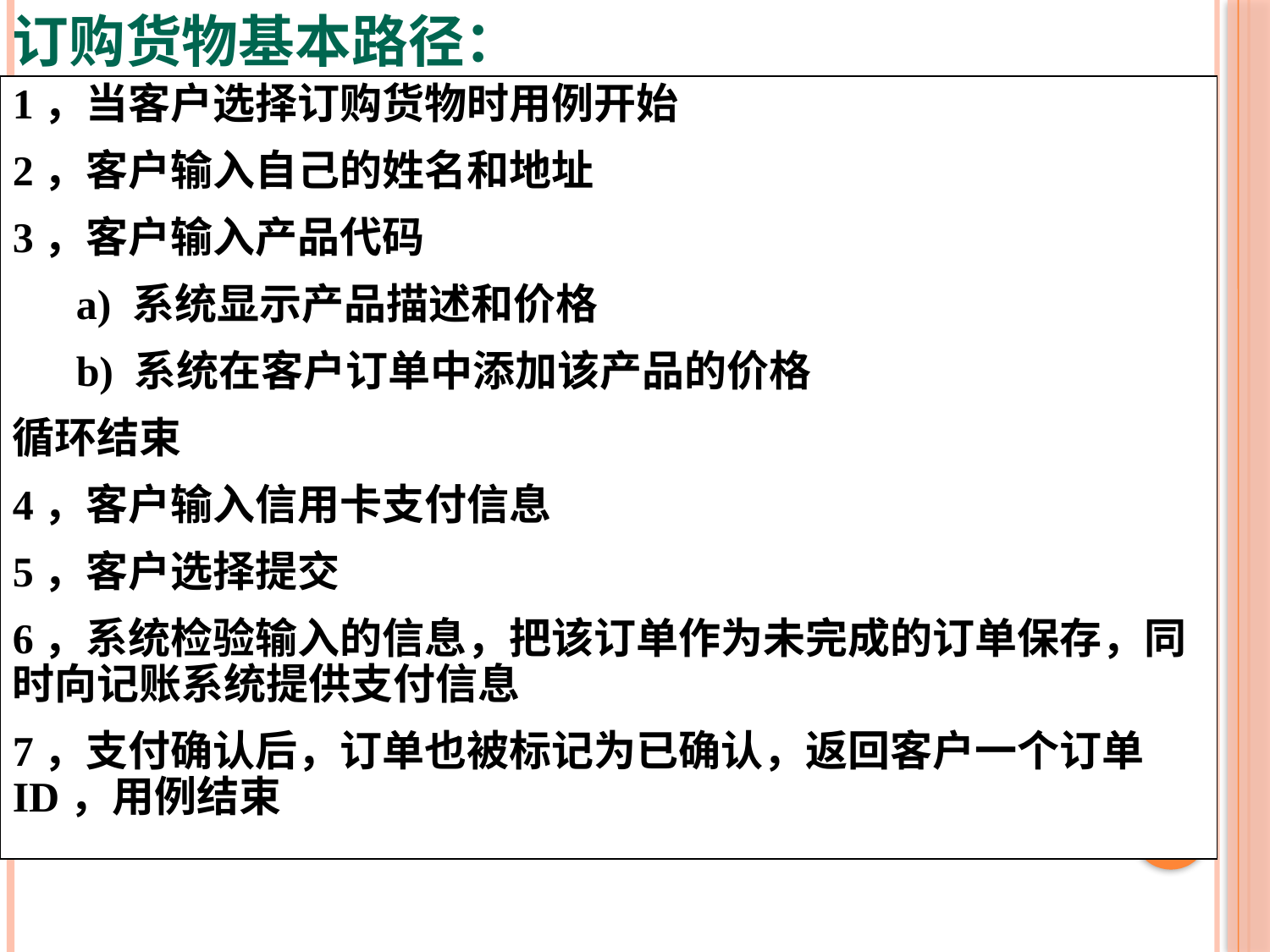

订购货物基本路径：
1，当客户选择订购货物时用例开始
2，客户输入自己的姓名和地址
3，客户输入产品代码
a) 系统显示产品描述和价格
b) 系统在客户订单中添加该产品的价格
循环结束
4，客户输入信用卡支付信息
5，客户选择提交
6，系统检验输入的信息，把该订单作为未完成的订单保存，同时向记账系统提供支付信息
7，支付确认后，订单也被标记为已确认，返回客户一个订单ID，用例结束